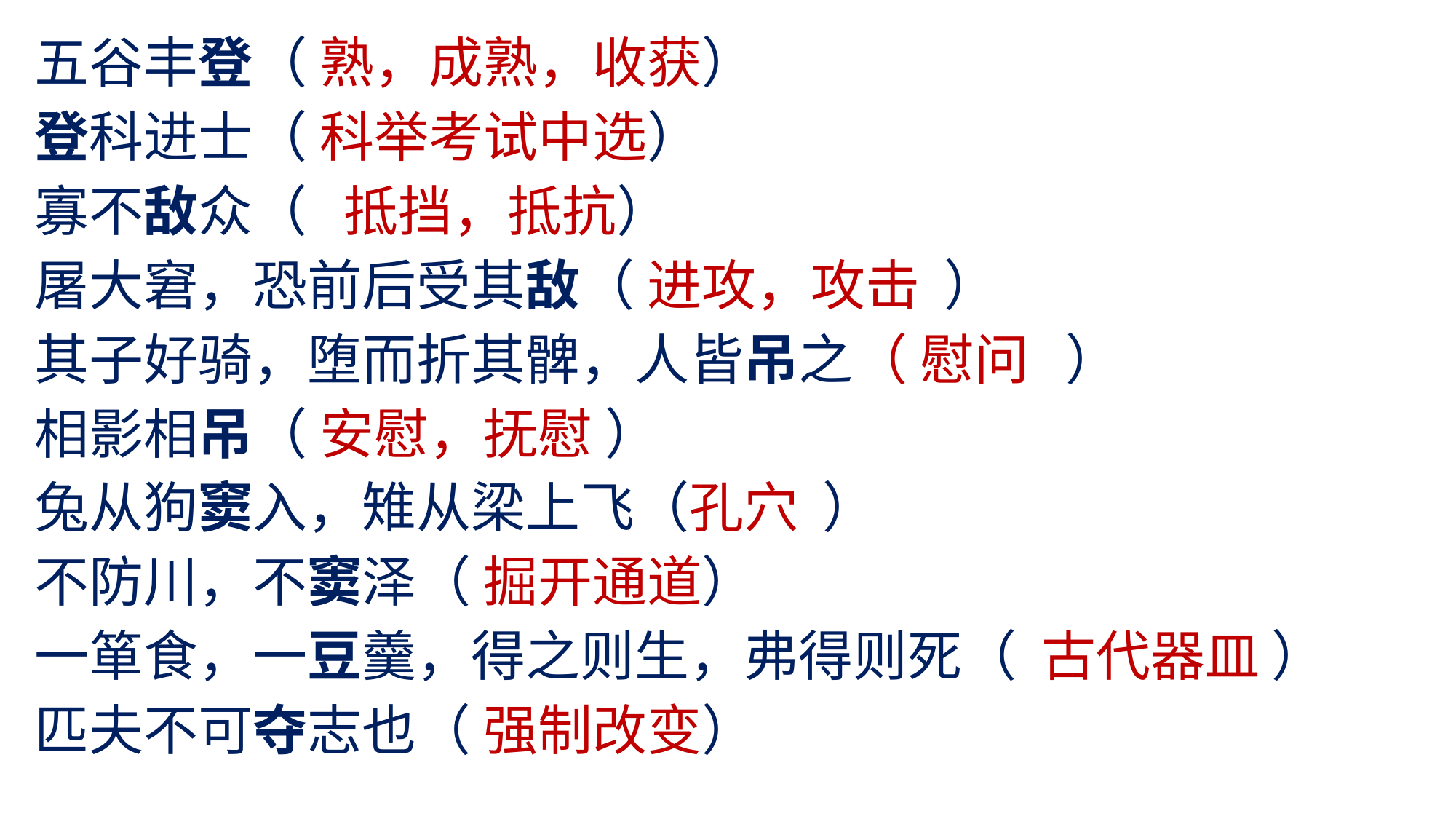

五谷丰登（ 熟，成熟，收获）
登科进士（ 科举考试中选）
寡不敌众（   抵挡，抵抗）
屠大窘，恐前后受其敌（ 进攻，攻击  ）
其子好骑，堕而折其髀，人皆吊之（ 慰问   ）
相影相吊（ 安慰，抚慰 ）
兔从狗窦入，雉从梁上飞（孔穴  ）
不防川，不窦泽（ 掘开通道）
一箪食，一豆羹，得之则生，弗得则死（  古代器皿 ）
匹夫不可夺志也（ 强制改变）